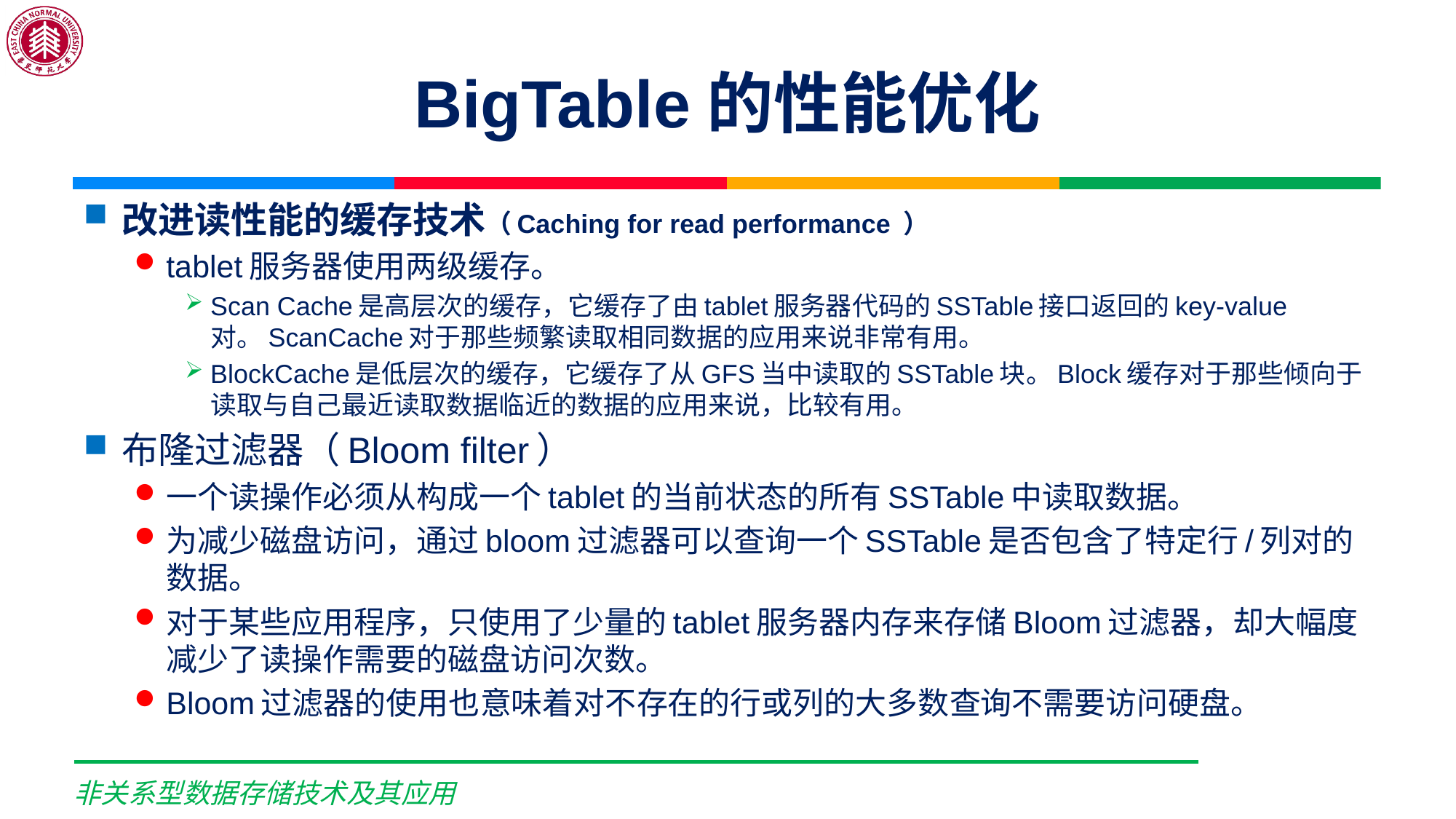

# BigTable的性能优化
改进读性能的缓存技术（Caching for read performance ）
tablet服务器使用两级缓存。
Scan Cache是高层次的缓存，它缓存了由tablet服务器代码的SSTable接口返回的key-value对。ScanCache对于那些频繁读取相同数据的应用来说非常有用。
BlockCache是低层次的缓存，它缓存了从GFS当中读取的SSTable块。Block缓存对于那些倾向于读取与自己最近读取数据临近的数据的应用来说，比较有用。
布隆过滤器（Bloom filter）
一个读操作必须从构成一个tablet的当前状态的所有SSTable中读取数据。
为减少磁盘访问，通过bloom过滤器可以查询一个SSTable是否包含了特定行/列对的数据。
对于某些应用程序，只使用了少量的tablet服务器内存来存储Bloom过滤器，却大幅度减少了读操作需要的磁盘访问次数。
Bloom过滤器的使用也意味着对不存在的行或列的大多数查询不需要访问硬盘。